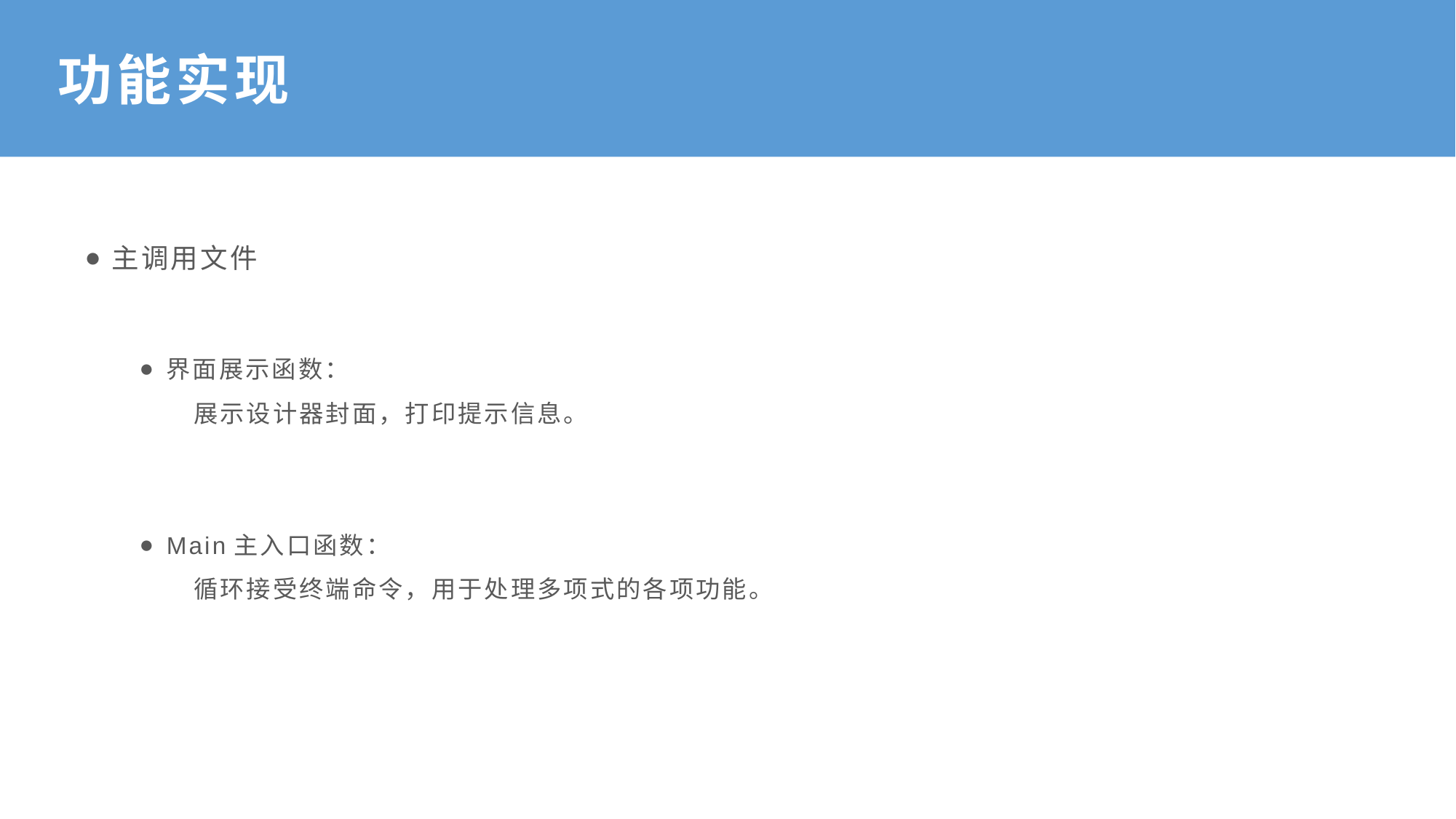

# 功能实现

主调用文件

界面展示函数：
展示设计器封面，打印提示信息。

Main主入口函数：
循环接受终端命令，用于处理多项式的各项功能。